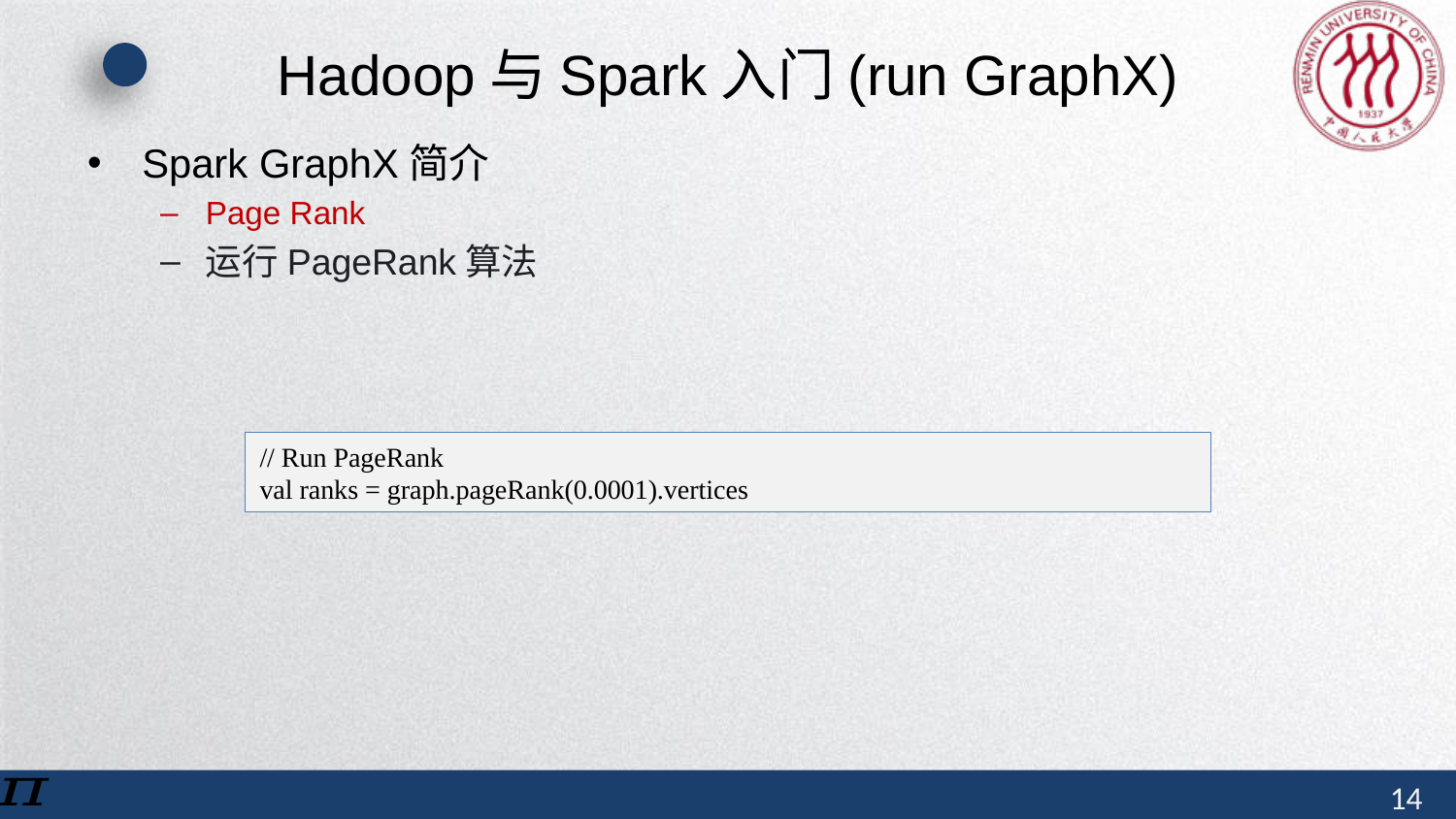

# Hadoop与Spark入门(run GraphX)
Spark GraphX简介
Page Rank
运行PageRank算法

// Run PageRank
val ranks = graph.pageRank(0.0001).vertices